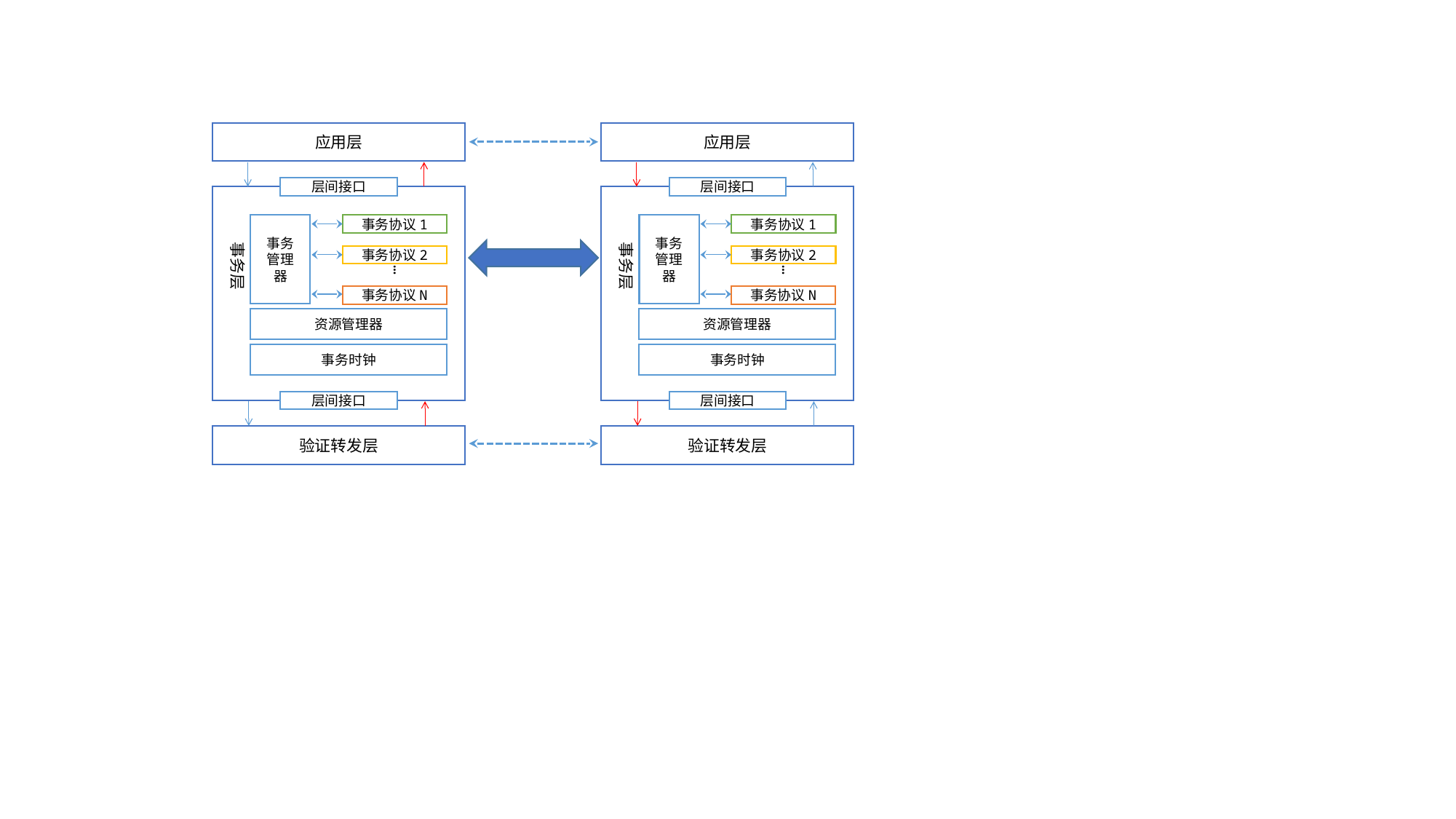

应用层
应用层
层间接口
层间接口

事务
管理器
事务协议1
事务
管理器
事务协议1
事务层
事务层

事务协议2
事务协议2
…
…
事务协议N
事务协议N
资源管理器
资源管理器
事务时钟
事务时钟
层间接口
层间接口
验证转发层
验证转发层